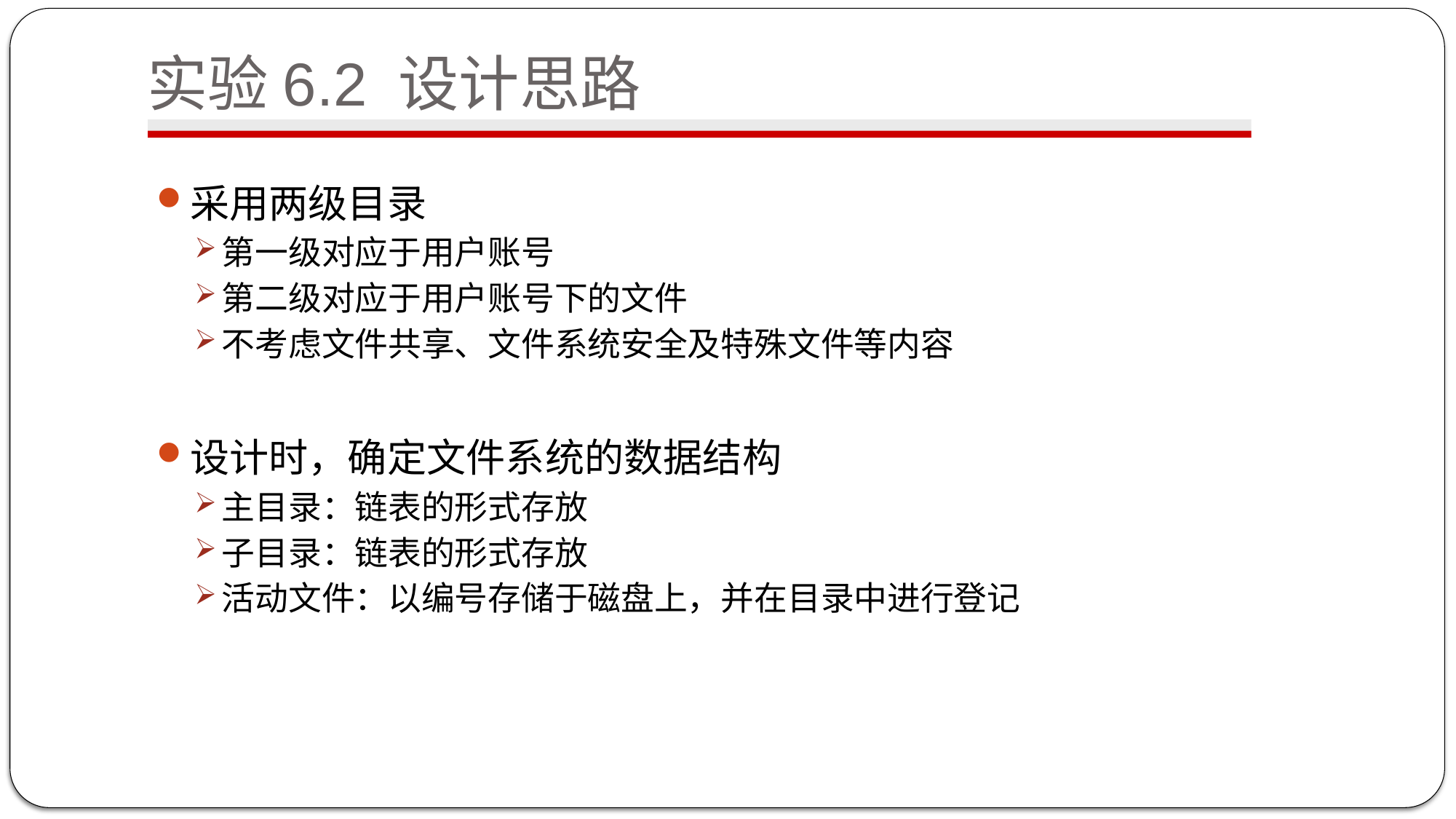

# 实验6.2 设计思路
采用两级目录
第一级对应于用户账号
第二级对应于用户账号下的文件
不考虑文件共享、文件系统安全及特殊文件等内容

设计时，确定文件系统的数据结构
主目录：链表的形式存放
子目录：链表的形式存放
活动文件：以编号存储于磁盘上，并在目录中进行登记